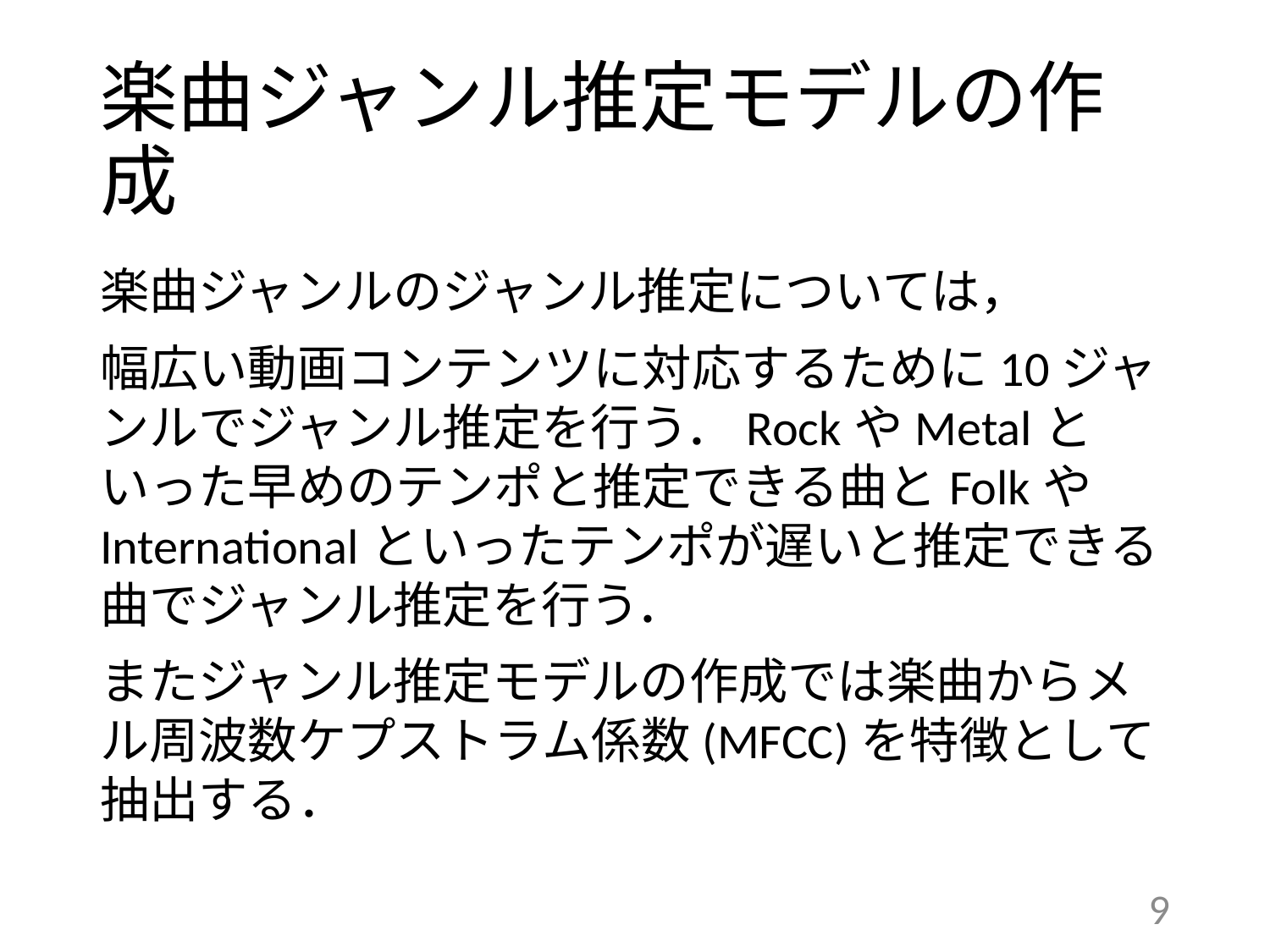

# 楽曲ジャンル推定モデルの作成
楽曲ジャンルのジャンル推定については，
幅広い動画コンテンツに対応するために10ジャンルでジャンル推定を行う．RockやMetalといった早めのテンポと推定できる曲とFolkやInternationalといったテンポが遅いと推定できる曲でジャンル推定を行う．
またジャンル推定モデルの作成では楽曲からメル周波数ケプストラム係数(MFCC)を特徴として抽出する．

9